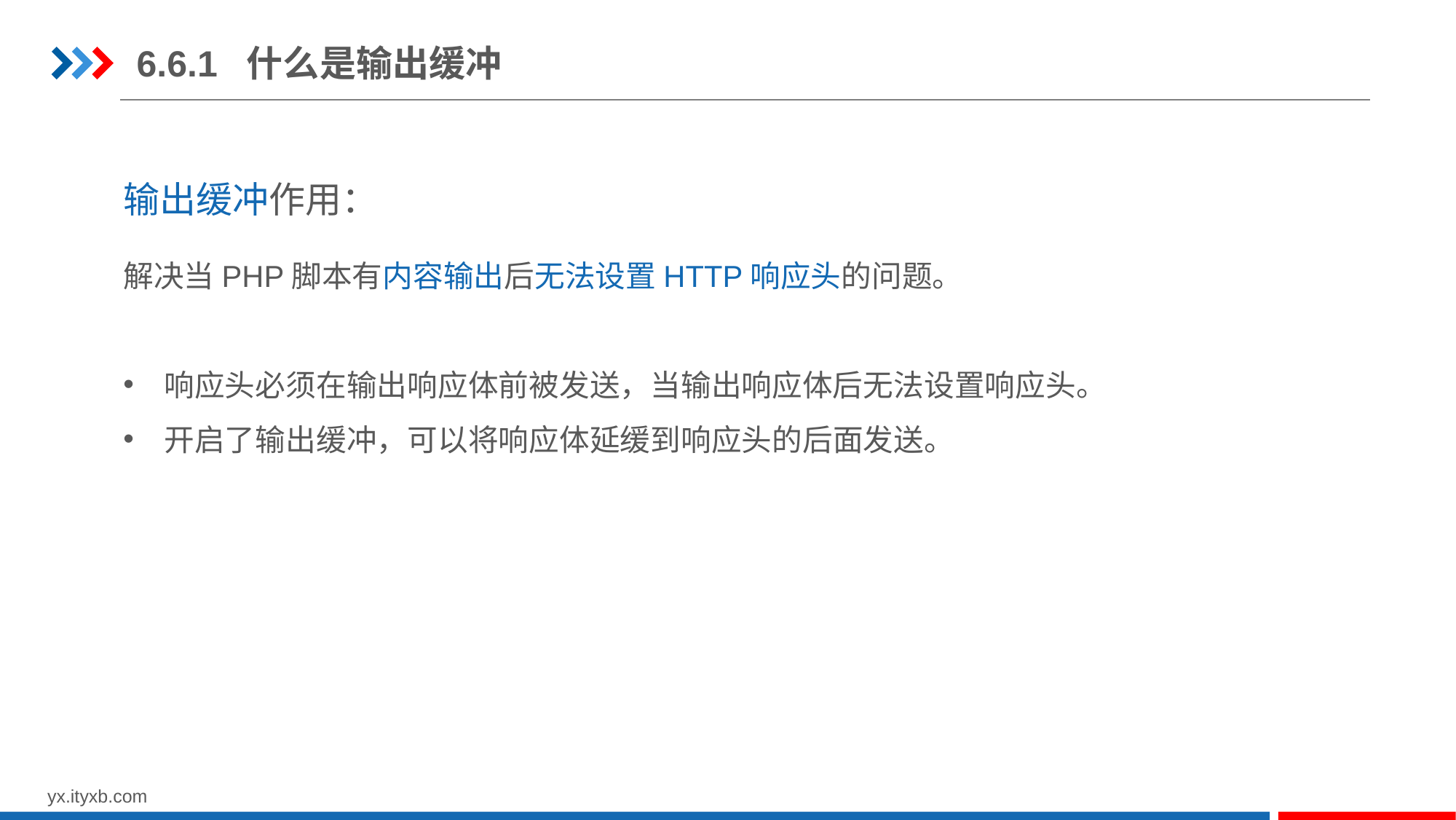

6.6.1  什么是输出缓冲
输出缓冲作用：

解决当PHP脚本有内容输出后无法设置HTTP响应头的问题。

响应头必须在输出响应体前被发送，当输出响应体后无法设置响应头。
开启了输出缓冲，可以将响应体延缓到响应头的后面发送。